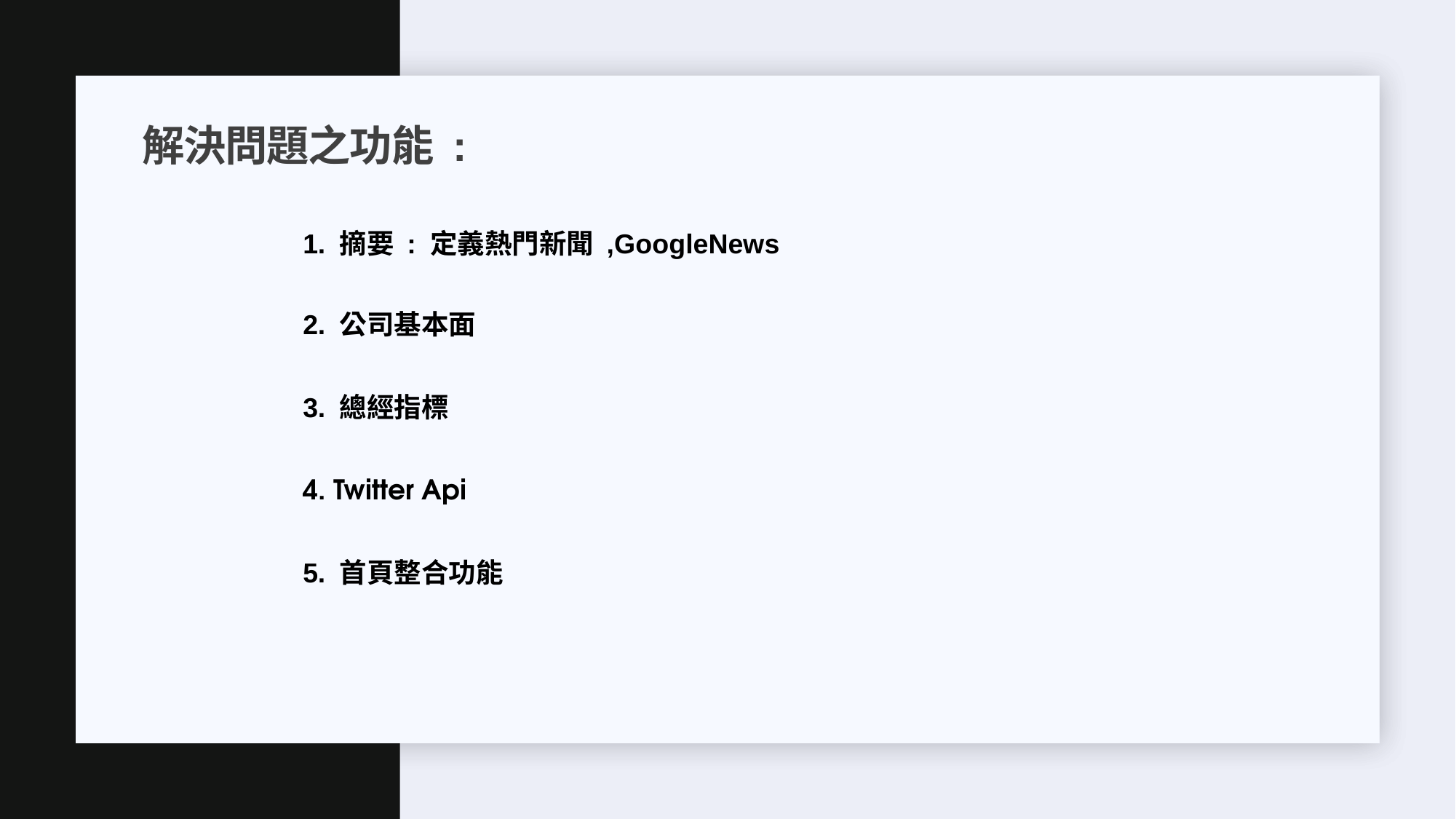

# 解決問題之功能 :
1. 摘要 : 定義熱門新聞 ,GoogleNews

2. 公司基本面
3. 總經指標
4. Twitter Api
5. 首頁整合功能